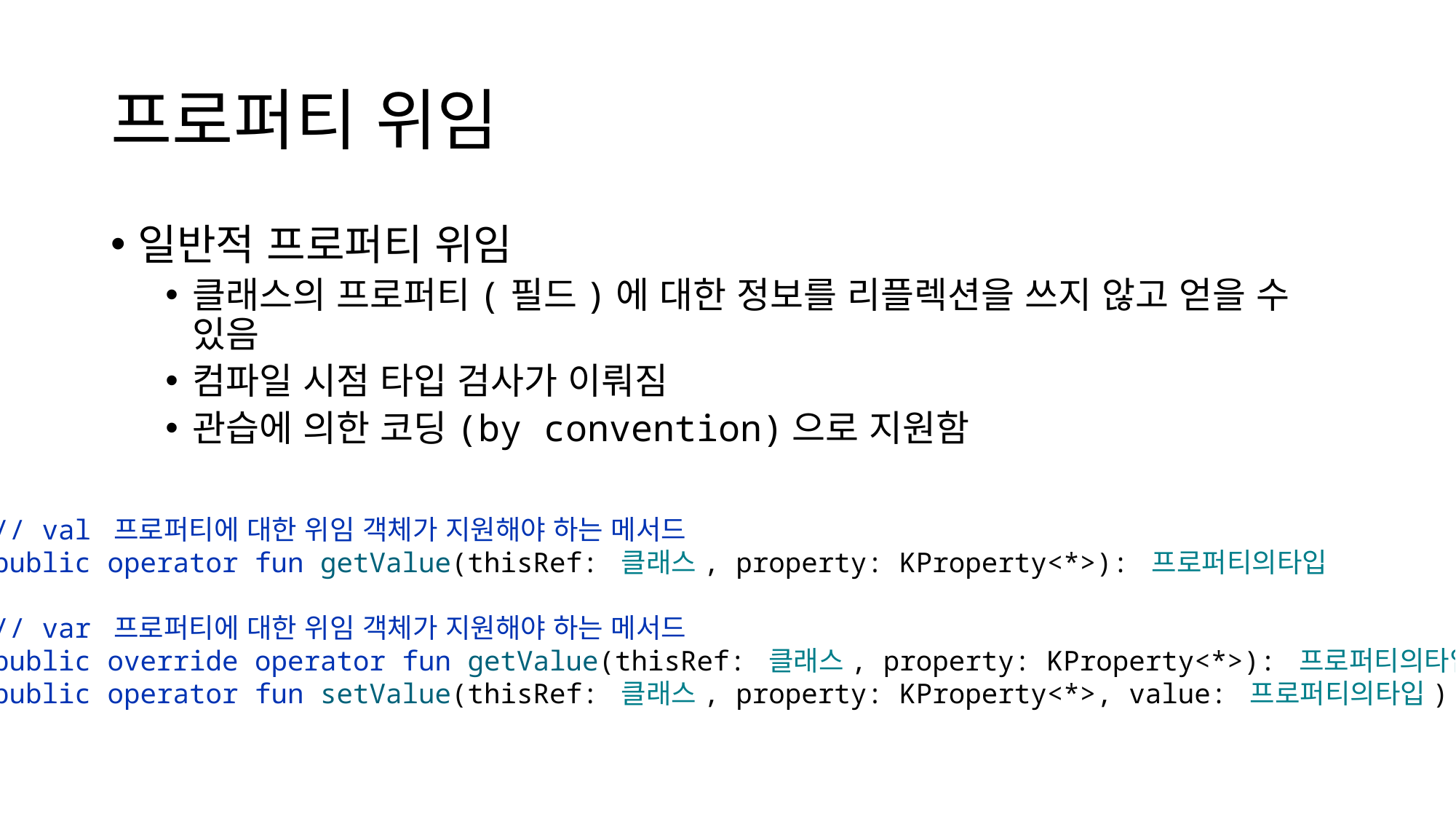

# 프로퍼티 위임
일반적 프로퍼티 위임
클래스의 프로퍼티(필드)에 대한 정보를 리플렉션을 쓰지 않고 얻을 수 있음
컴파일 시점 타입 검사가 이뤄짐
관습에 의한 코딩(by convention)으로 지원함
// val 프로퍼티에 대한 위임 객체가 지원해야 하는 메서드
public operator fun getValue(thisRef: 클래스, property: KProperty<*>): 프로퍼티의타입
// var 프로퍼티에 대한 위임 객체가 지원해야 하는 메서드
public override operator fun getValue(thisRef: 클래스, property: KProperty<*>): 프로퍼티의타입
public operator fun setValue(thisRef: 클래스, property: KProperty<*>, value: 프로퍼티의타입)